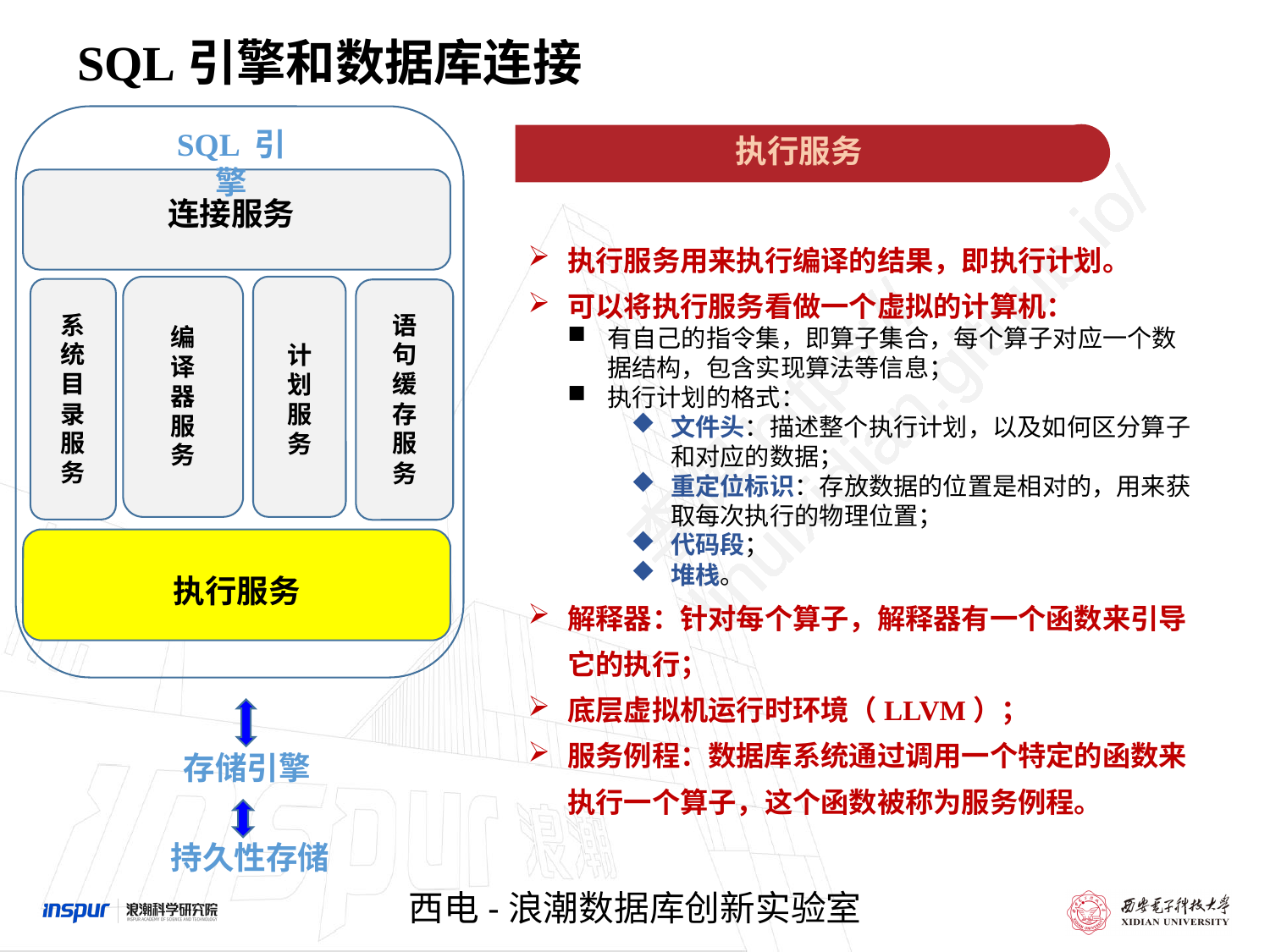

SQL引擎和数据库连接

SQL 引擎

执行服务

连接服务
执行服务用来执行编译的结果，即执行计划。
可以将执行服务看做一个虚拟的计算机：
有自己的指令集，即算子集合，每个算子对应一个数据结构，包含实现算法等信息；
执行计划的格式：
文件头：描述整个执行计划，以及如何区分算子和对应的数据；
重定位标识：存放数据的位置是相对的，用来获取每次执行的物理位置；
代码段；
堆栈。
解释器：针对每个算子，解释器有一个函数来引导它的执行；
底层虚拟机运行时环境（LLVM）；
服务例程：数据库系统通过调用一个特定的函数来执行一个算子，这个函数被称为服务例程。

系
统
目
录
服
务
语
句
缓
存
服
务
编
译
器
服
务
计
划
服
务

执行服务

存储引擎

持久性存储